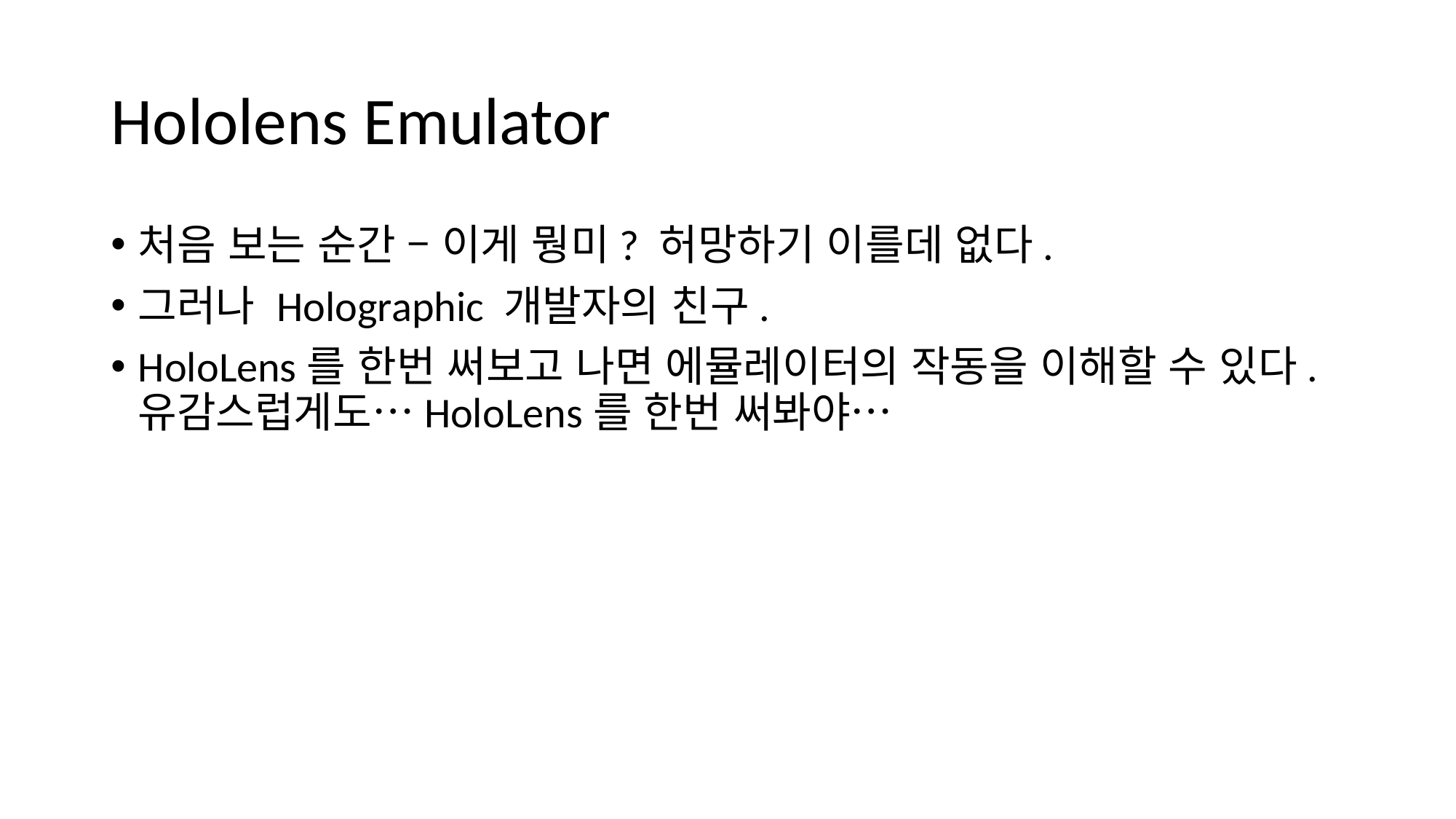

# Hololens Emulator
처음 보는 순간 – 이게 뭥미? 허망하기 이를데 없다.
그러나 Holographic 개발자의 친구.
HoloLens를 한번 써보고 나면 에뮬레이터의 작동을 이해할 수 있다. 유감스럽게도…HoloLens를 한번 써봐야…